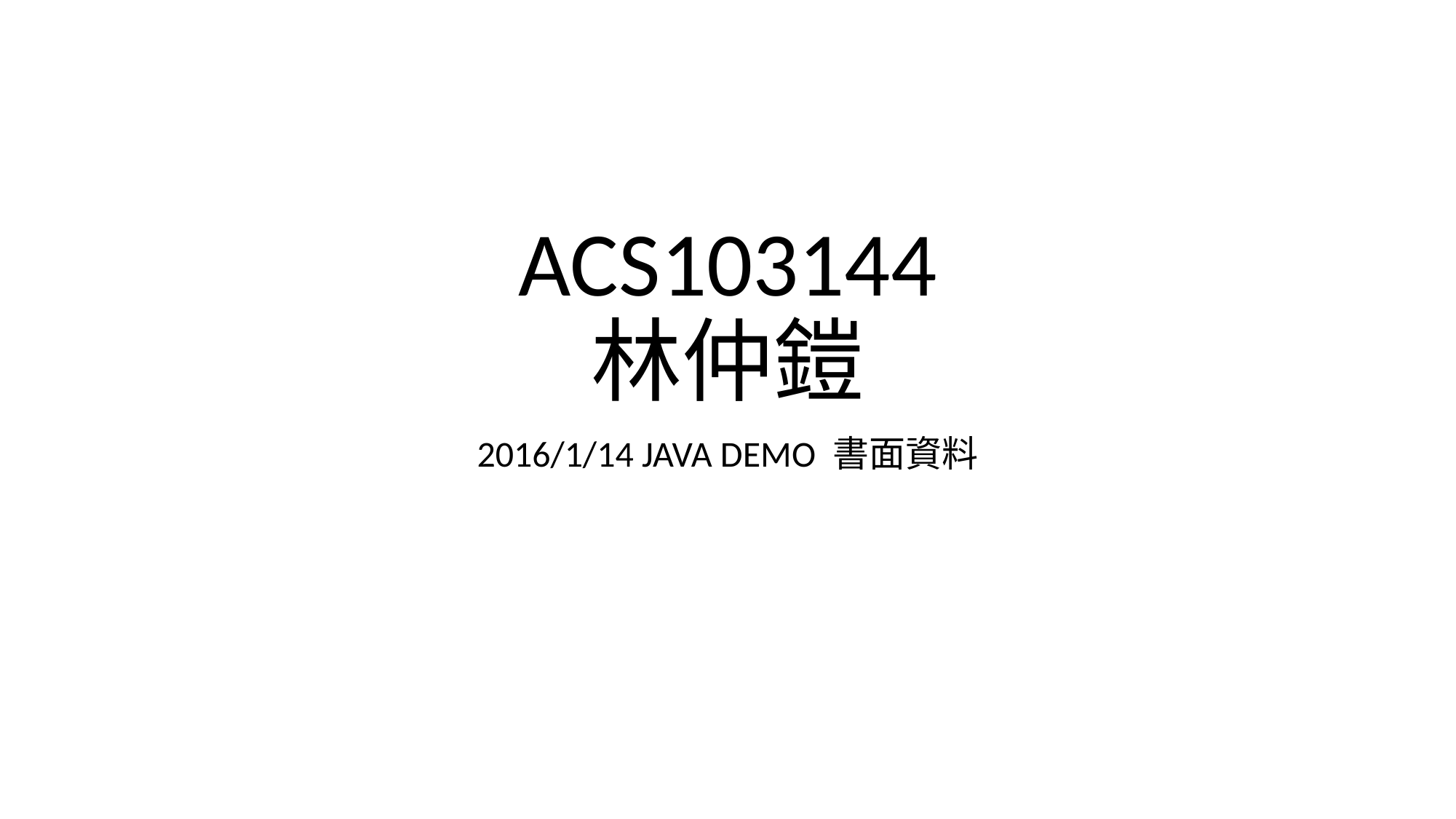

# ACS103144 林仲鎧
2016/1/14 JAVA DEMO 書面資料